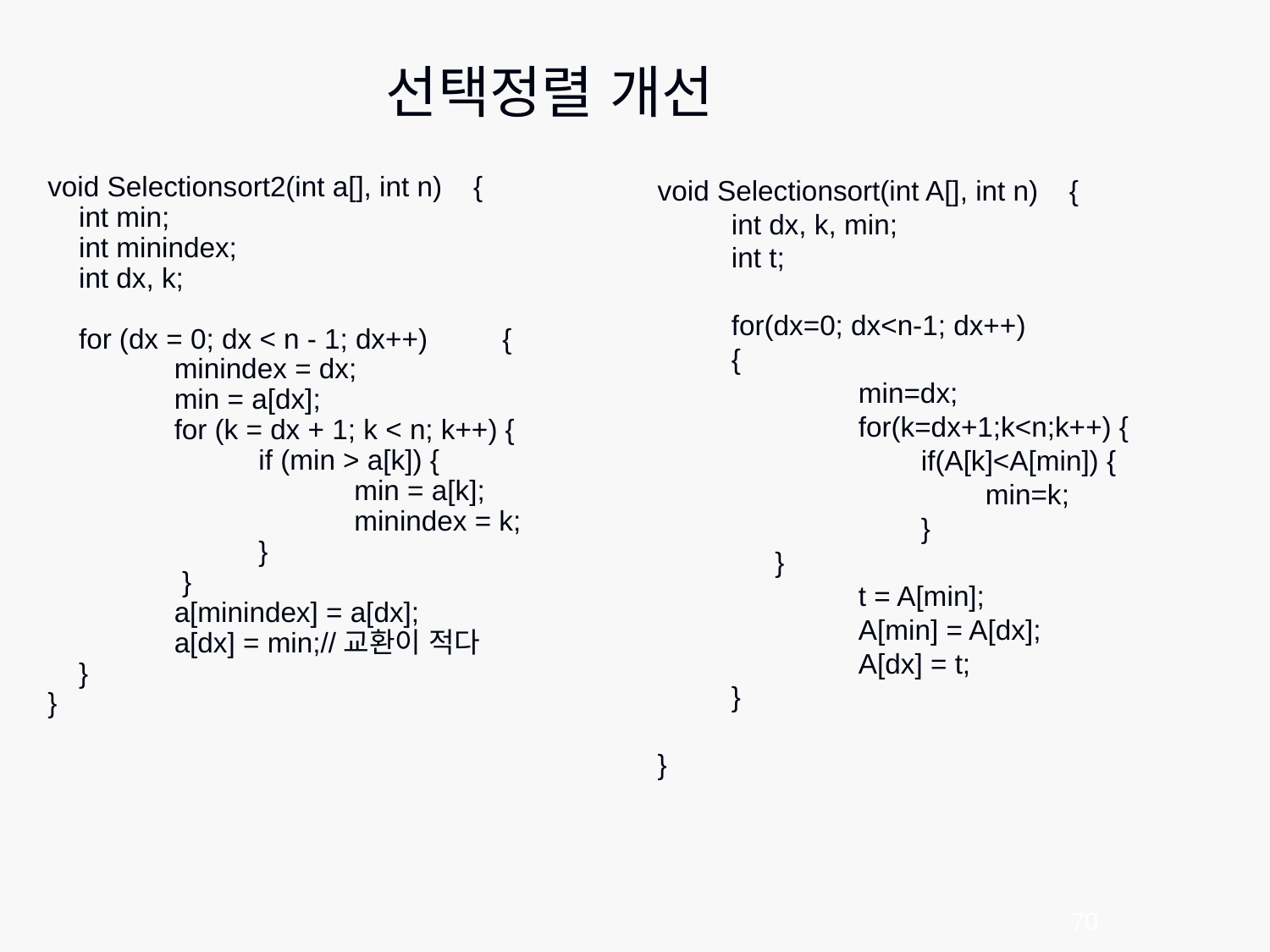

선택정렬 개선
void Selectionsort2(int a[], int n)    {
    int min;
    int minindex;
    int dx, k;

    for (dx = 0; dx < n - 1; dx++)	{
	minindex = dx;
	min = a[dx];
	for (k = dx + 1; k < n; k++) {
	    if (min > a[k]) {
		min = a[k];
		minindex = k;
	    }
	 }
	a[minindex] = a[dx];
	a[dx] = min;//교환이 적다
    }
}
void Selectionsort(int A[], int n)    {
	int dx, k, min;
	int t;

	for(dx=0; dx<n-1; dx++)
	{
		min=dx;
		for(k=dx+1;k<n;k++) {
	      	        if(A[k]<A[min]) {
			min=k;
		        }
               }
		t = A[min];
		A[min] = A[dx];
		A[dx] = t;
	}

}
70